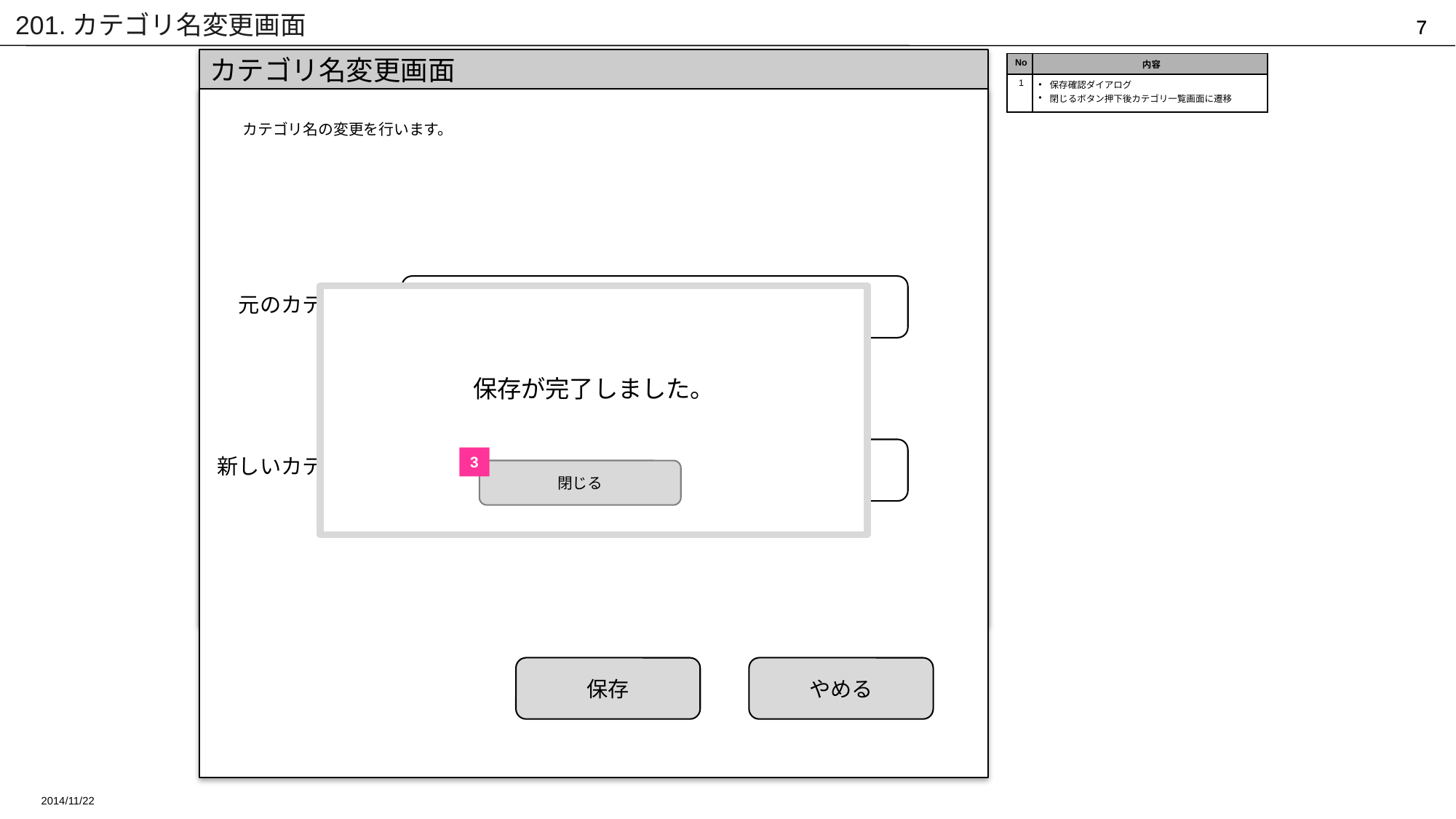

# 201.カテゴリ名変更画面
カテゴリ名変更画面

| No | 内容 |
| --- | --- |
| 1 | 保存確認ダイアログ 閉じるボタン押下後カテゴリ一覧画面に遷移 |

カテゴリ名の変更を行います。

元のカテゴリ名

保存が完了しました。

2

3
新しいカテゴリ名
閉じる
保存
やめる
2014/11/22